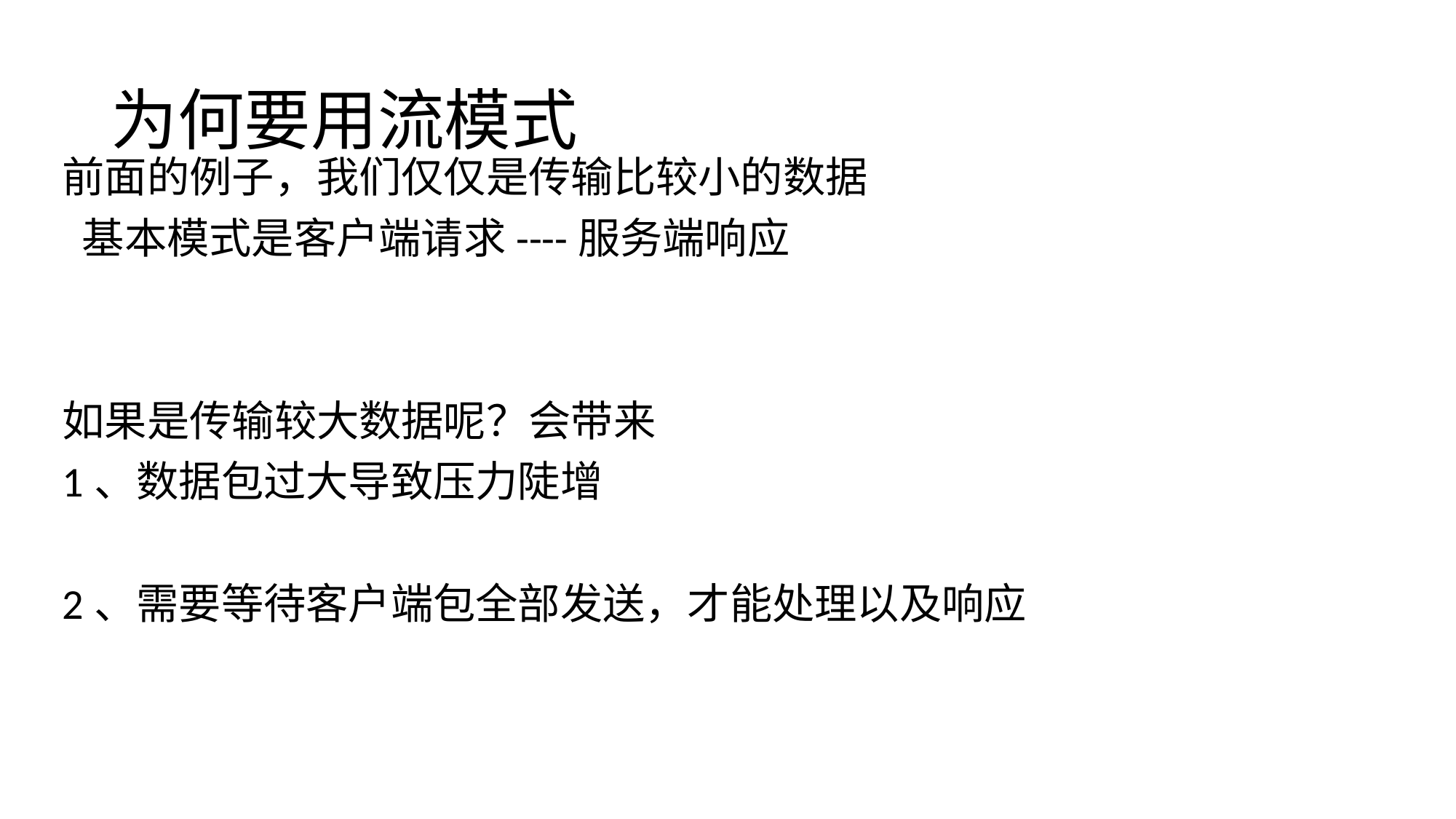

# 为何要用流模式
前面的例子，我们仅仅是传输比较小的数据
 基本模式是客户端请求----服务端响应

如果是传输较大数据呢？会带来
1、数据包过大导致压力陡增

2、需要等待客户端包全部发送，才能处理以及响应